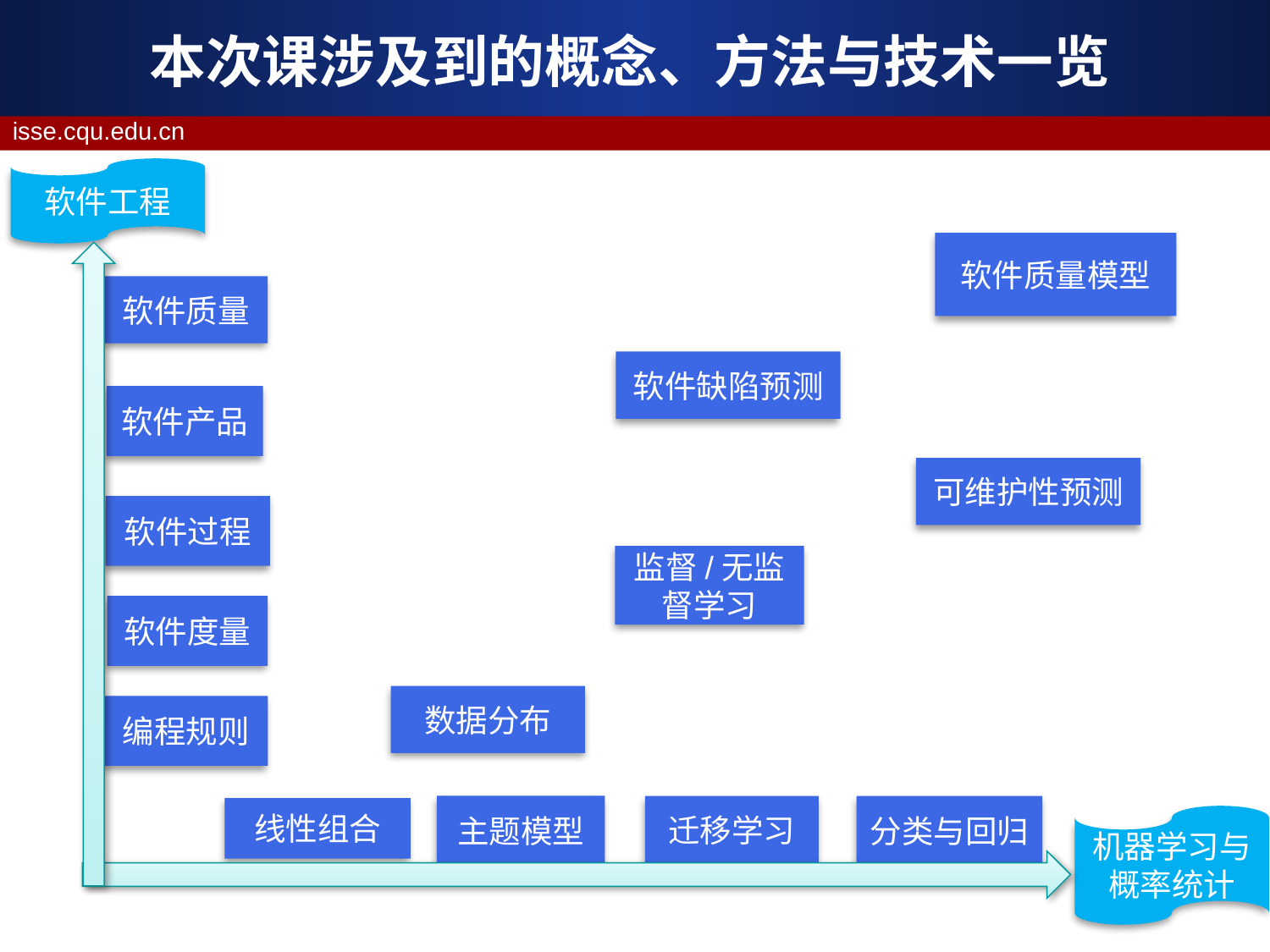

# 本次课涉及到的概念、方法与技术一览
软件工程
软件质量模型

软件质量
软件缺陷预测
软件产品
可维护性预测
软件过程
监督/无监督学习
软件度量
数据分布
编程规则
主题模型
迁移学习
分类与回归
线性组合
机器学习与概率统计